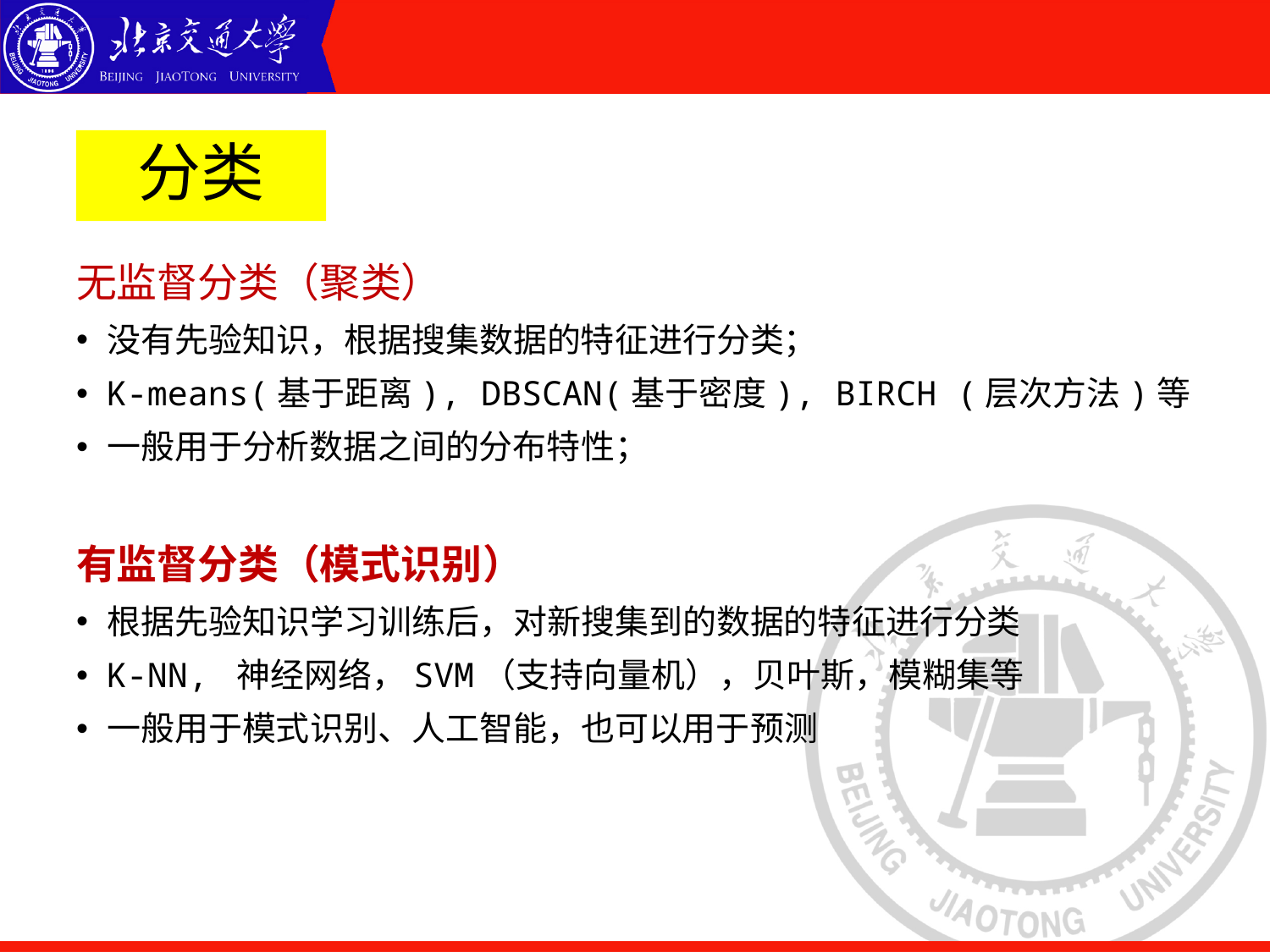

# 分类
无监督分类（聚类）
没有先验知识，根据搜集数据的特征进行分类；
K-means(基于距离), DBSCAN(基于密度), BIRCH (层次方法)等
一般用于分析数据之间的分布特性；

有监督分类（模式识别）
根据先验知识学习训练后，对新搜集到的数据的特征进行分类
K-NN, 神经网络，SVM（支持向量机），贝叶斯，模糊集等
一般用于模式识别、人工智能，也可以用于预测